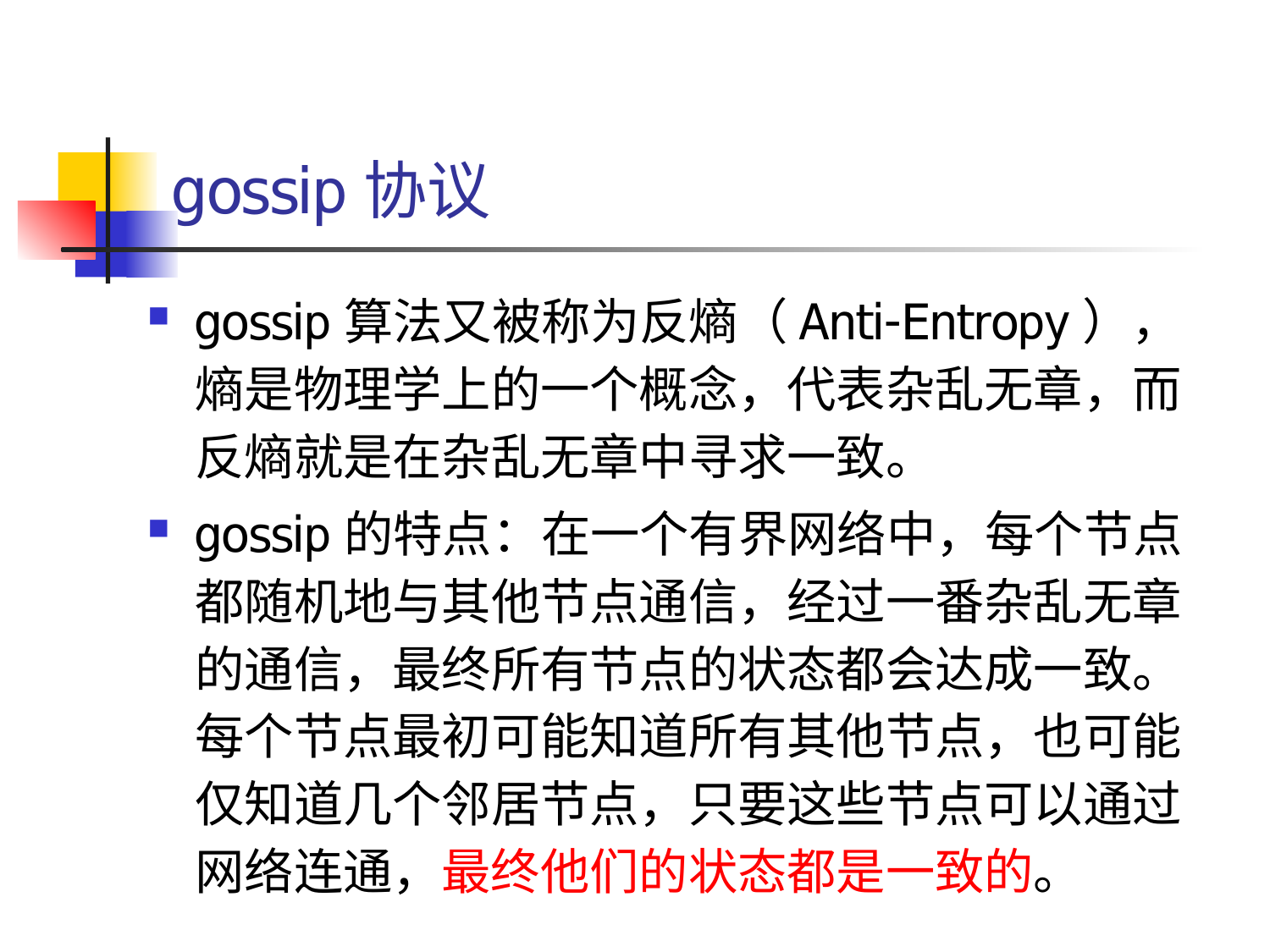

# gossip协议
gossip算法又被称为反熵（Anti-Entropy），熵是物理学上的一个概念，代表杂乱无章，而反熵就是在杂乱无章中寻求一致。
gossip的特点：在一个有界网络中，每个节点都随机地与其他节点通信，经过一番杂乱无章的通信，最终所有节点的状态都会达成一致。每个节点最初可能知道所有其他节点，也可能仅知道几个邻居节点，只要这些节点可以通过网络连通，最终他们的状态都是一致的。